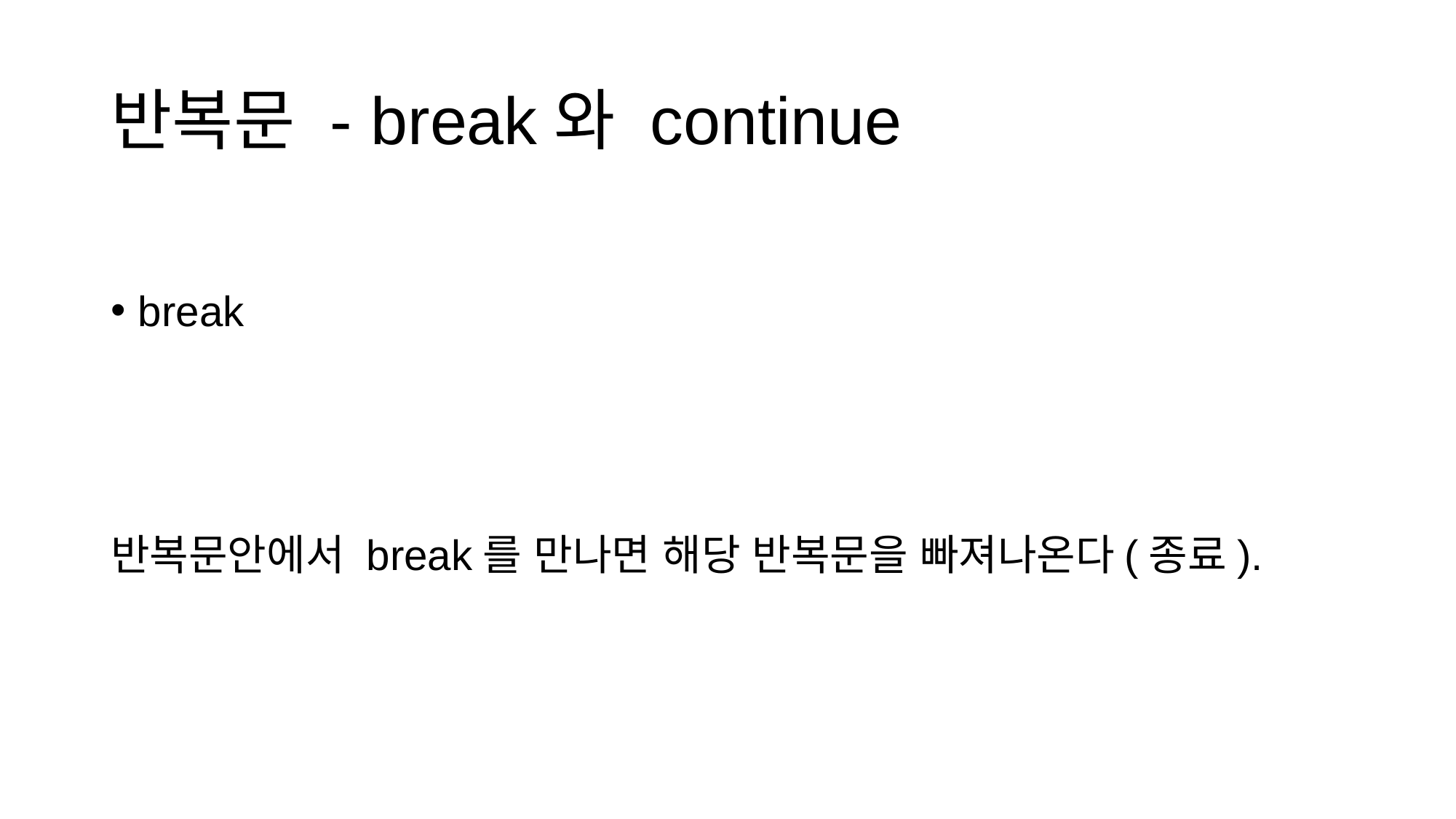

# 반복문 - break와 continue

break

반복문안에서 break를 만나면 해당 반복문을 빠져나온다(종료).